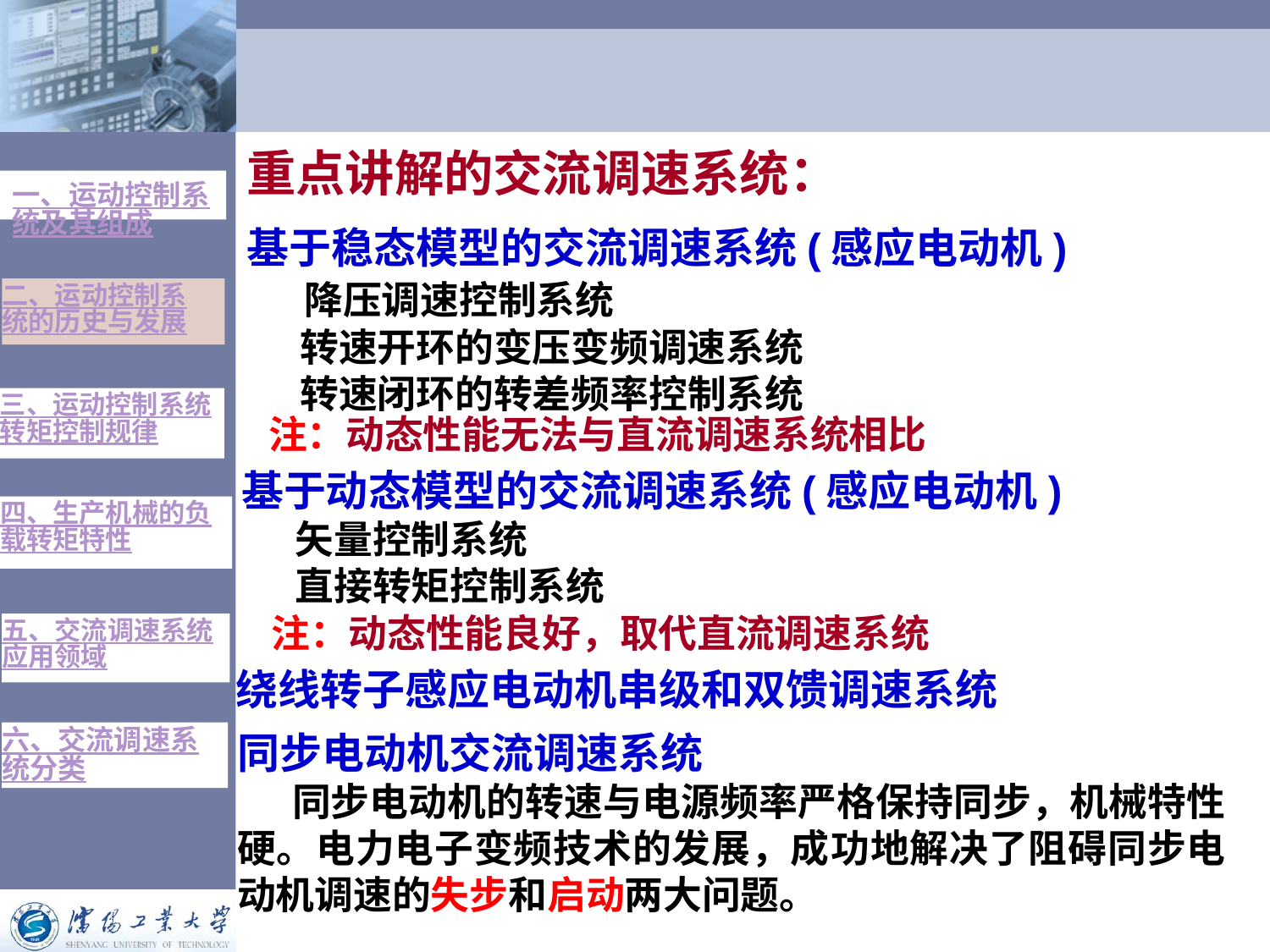

# 重点讲解的交流调速系统：
一、运动控制系统及其组成
基于稳态模型的交流调速系统(感应电动机)
     降压调速控制系统
     转速开环的变压变频调速系统
     转速闭环的转差频率控制系统
二、运动控制系统的历史与发展
三、运动控制系统转矩控制规律
注：动态性能无法与直流调速系统相比
基于动态模型的交流调速系统(感应电动机)
     矢量控制系统
     直接转矩控制系统
四、生产机械的负载转矩特性
注：动态性能良好，取代直流调速系统
五、交流调速系统应用领域
绕线转子感应电动机串级和双馈调速系统
六、交流调速系统分类
同步电动机交流调速系统
     同步电动机的转速与电源频率严格保持同步，机械特性硬。电力电子变频技术的发展，成功地解决了阻碍同步电动机调速的失步和启动两大问题。